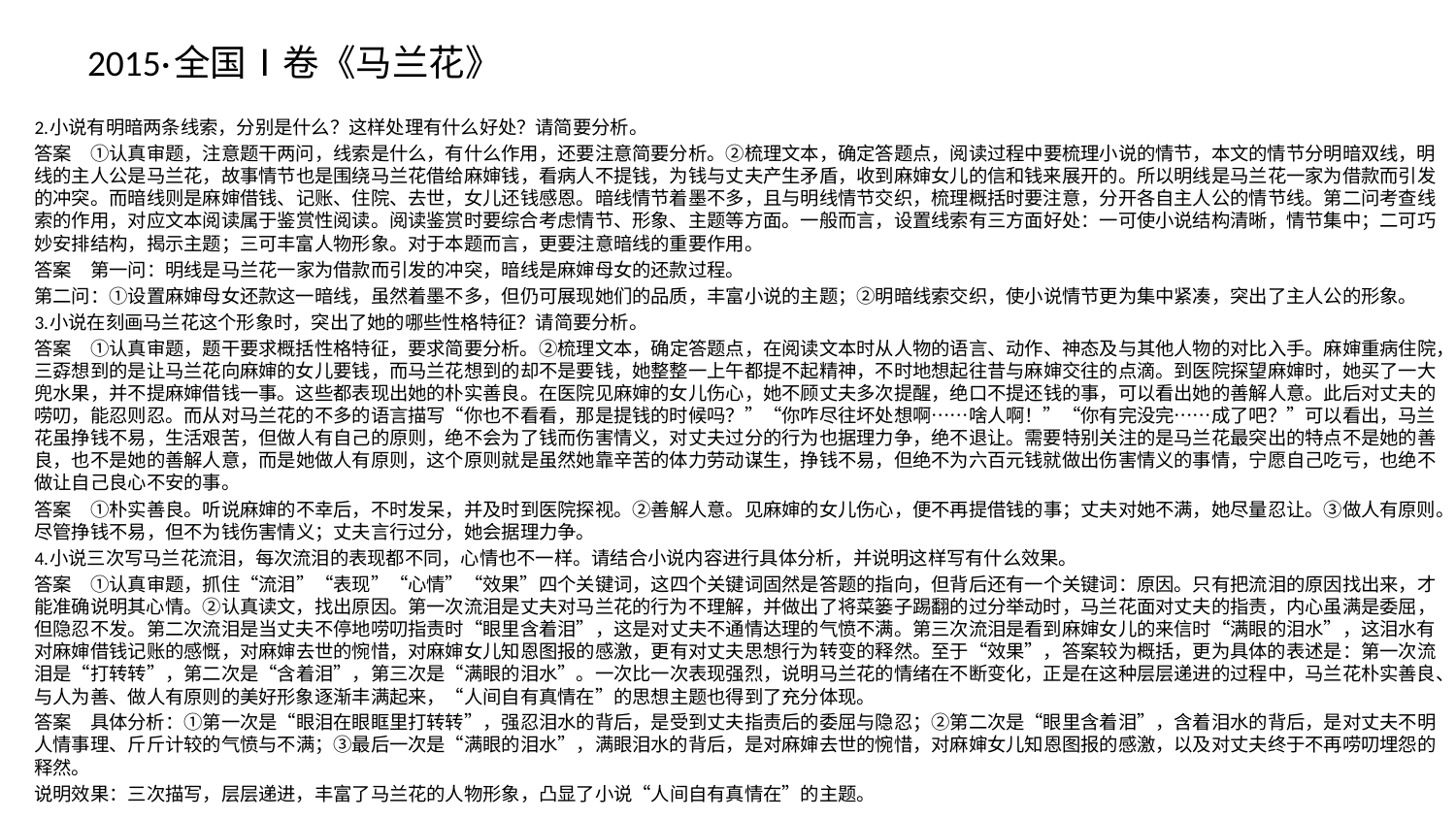

# 2015·全国Ⅰ卷《马兰花》
2.小说有明暗两条线索，分别是什么？这样处理有什么好处？请简要分析。
答案　①认真审题，注意题干两问，线索是什么，有什么作用，还要注意简要分析。②梳理文本，确定答题点，阅读过程中要梳理小说的情节，本文的情节分明暗双线，明线的主人公是马兰花，故事情节也是围绕马兰花借给麻婶钱，看病人不提钱，为钱与丈夫产生矛盾，收到麻婶女儿的信和钱来展开的。所以明线是马兰花一家为借款而引发的冲突。而暗线则是麻婶借钱、记账、住院、去世，女儿还钱感恩。暗线情节着墨不多，且与明线情节交织，梳理概括时要注意，分开各自主人公的情节线。第二问考查线索的作用，对应文本阅读属于鉴赏性阅读。阅读鉴赏时要综合考虑情节、形象、主题等方面。一般而言，设置线索有三方面好处：一可使小说结构清晰，情节集中；二可巧妙安排结构，揭示主题；三可丰富人物形象。对于本题而言，更要注意暗线的重要作用。
答案　第一问：明线是马兰花一家为借款而引发的冲突，暗线是麻婶母女的还款过程。
第二问：①设置麻婶母女还款这一暗线，虽然着墨不多，但仍可展现她们的品质，丰富小说的主题；②明暗线索交织，使小说情节更为集中紧凑，突出了主人公的形象。
3.小说在刻画马兰花这个形象时，突出了她的哪些性格特征？请简要分析。
答案　①认真审题，题干要求概括性格特征，要求简要分析。②梳理文本，确定答题点，在阅读文本时从人物的语言、动作、神态及与其他人物的对比入手。麻婶重病住院，三孬想到的是让马兰花向麻婶的女儿要钱，而马兰花想到的却不是要钱，她整整一上午都提不起精神，不时地想起往昔与麻婶交往的点滴。到医院探望麻婶时，她买了一大兜水果，并不提麻婶借钱一事。这些都表现出她的朴实善良。在医院见麻婶的女儿伤心，她不顾丈夫多次提醒，绝口不提还钱的事，可以看出她的善解人意。此后对丈夫的唠叨，能忍则忍。而从对马兰花的不多的语言描写“你也不看看，那是提钱的时候吗？”“你咋尽往坏处想啊……啥人啊！”“你有完没完……成了吧？”可以看出，马兰花虽挣钱不易，生活艰苦，但做人有自己的原则，绝不会为了钱而伤害情义，对丈夫过分的行为也据理力争，绝不退让。需要特别关注的是马兰花最突出的特点不是她的善良，也不是她的善解人意，而是她做人有原则，这个原则就是虽然她靠辛苦的体力劳动谋生，挣钱不易，但绝不为六百元钱就做出伤害情义的事情，宁愿自己吃亏，也绝不做让自己良心不安的事。
答案　①朴实善良。听说麻婶的不幸后，不时发呆，并及时到医院探视。②善解人意。见麻婶的女儿伤心，便不再提借钱的事；丈夫对她不满，她尽量忍让。③做人有原则。尽管挣钱不易，但不为钱伤害情义；丈夫言行过分，她会据理力争。
4.小说三次写马兰花流泪，每次流泪的表现都不同，心情也不一样。请结合小说内容进行具体分析，并说明这样写有什么效果。
答案　①认真审题，抓住“流泪”“表现”“心情”“效果”四个关键词，这四个关键词固然是答题的指向，但背后还有一个关键词：原因。只有把流泪的原因找出来，才能准确说明其心情。②认真读文，找出原因。第一次流泪是丈夫对马兰花的行为不理解，并做出了将菜篓子踢翻的过分举动时，马兰花面对丈夫的指责，内心虽满是委屈，但隐忍不发。第二次流泪是当丈夫不停地唠叨指责时“眼里含着泪”，这是对丈夫不通情达理的气愤不满。第三次流泪是看到麻婶女儿的来信时“满眼的泪水”，这泪水有对麻婶借钱记账的感慨，对麻婶去世的惋惜，对麻婶女儿知恩图报的感激，更有对丈夫思想行为转变的释然。至于“效果”，答案较为概括，更为具体的表述是：第一次流泪是“打转转”，第二次是“含着泪”，第三次是“满眼的泪水”。一次比一次表现强烈，说明马兰花的情绪在不断变化，正是在这种层层递进的过程中，马兰花朴实善良、与人为善、做人有原则的美好形象逐渐丰满起来，“人间自有真情在”的思想主题也得到了充分体现。
答案　具体分析：①第一次是“眼泪在眼眶里打转转”，强忍泪水的背后，是受到丈夫指责后的委屈与隐忍；②第二次是“眼里含着泪”，含着泪水的背后，是对丈夫不明人情事理、斤斤计较的气愤与不满；③最后一次是“满眼的泪水”，满眼泪水的背后，是对麻婶去世的惋惜，对麻婶女儿知恩图报的感激，以及对丈夫终于不再唠叨埋怨的释然。
说明效果：三次描写，层层递进，丰富了马兰花的人物形象，凸显了小说“人间自有真情在”的主题。